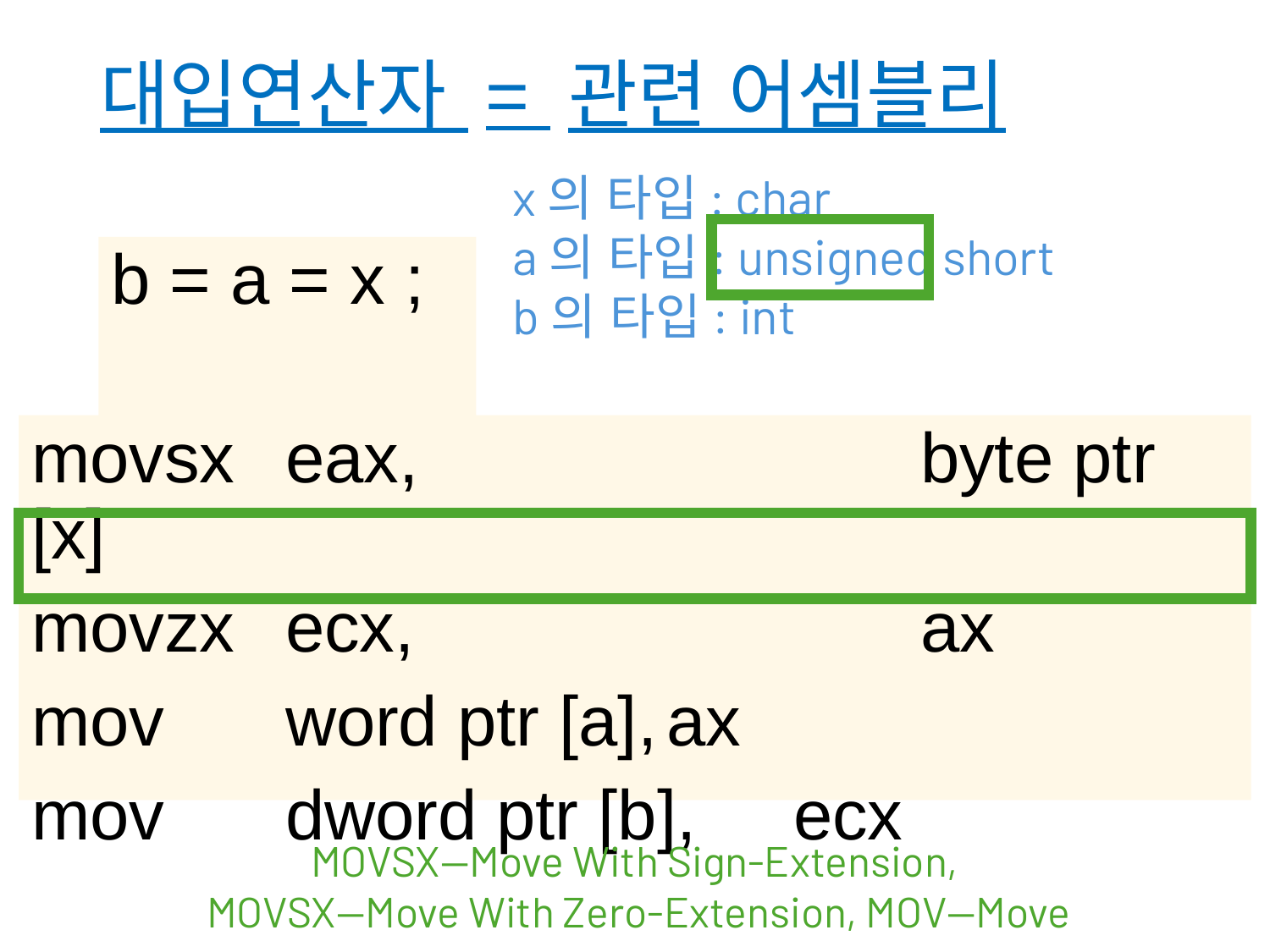

# 대입연산자 = 관련 어셈블리
x의 타입: char
a의 타입: unsigned short
b의 타입: int

b = a = x ;
movsx	eax,				byte ptr [x]
movzx	ecx,				ax
mov	word ptr [a],	ax
mov	dword ptr [b],	ecx

MOVSX—Move With Sign-Extension,
MOVSX—Move With Zero-Extension, MOV—Move